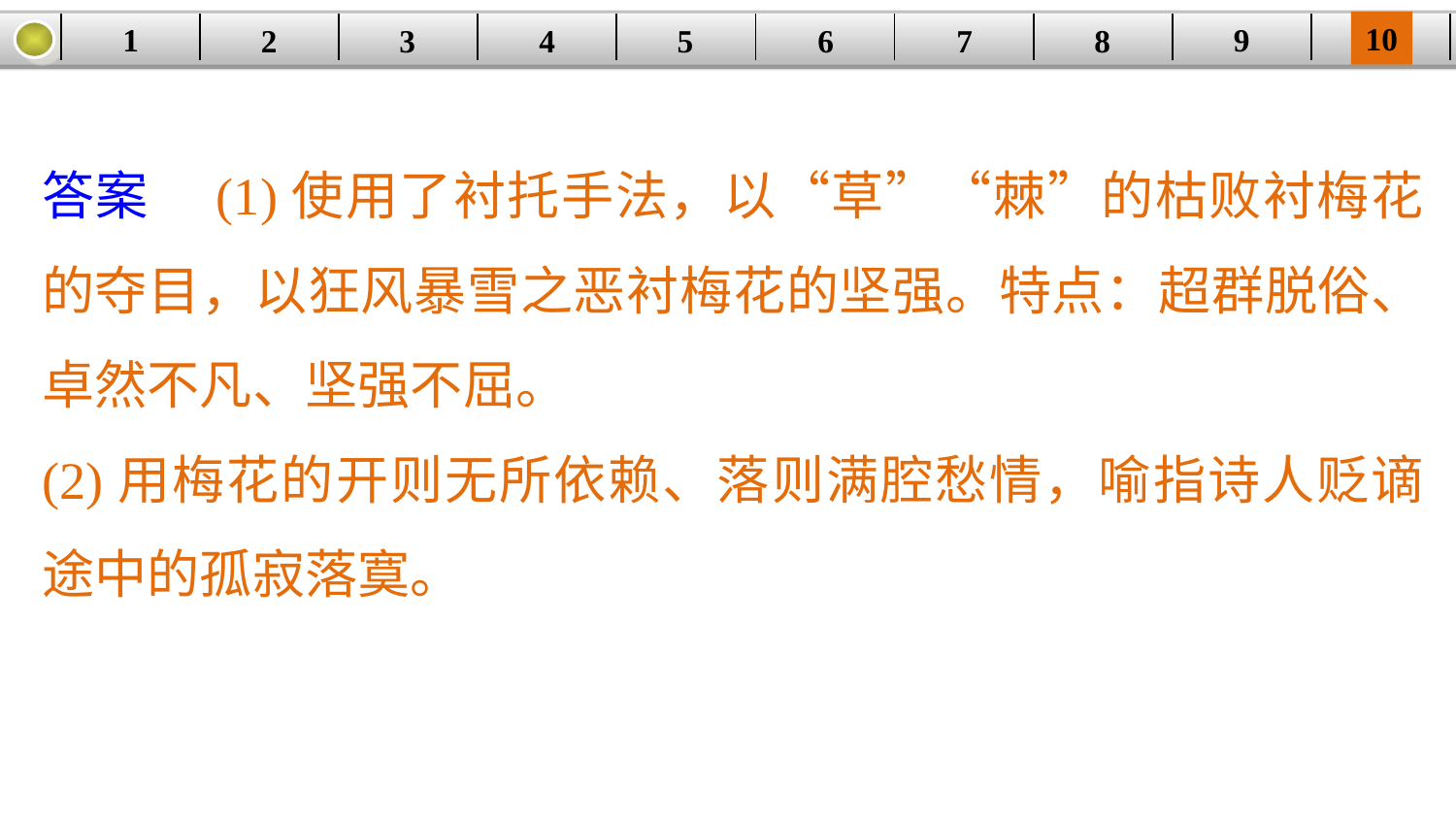

10

9
1
3
4
5
6
8
2
|  |  |  |  |  |  |  |  |  |  |
| --- | --- | --- | --- | --- | --- | --- | --- | --- | --- |
7

答案　(1)使用了衬托手法，以“草”“棘”的枯败衬梅花的夺目，以狂风暴雪之恶衬梅花的坚强。特点：超群脱俗、卓然不凡、坚强不屈。
(2)用梅花的开则无所依赖、落则满腔愁情，喻指诗人贬谪途中的孤寂落寞。